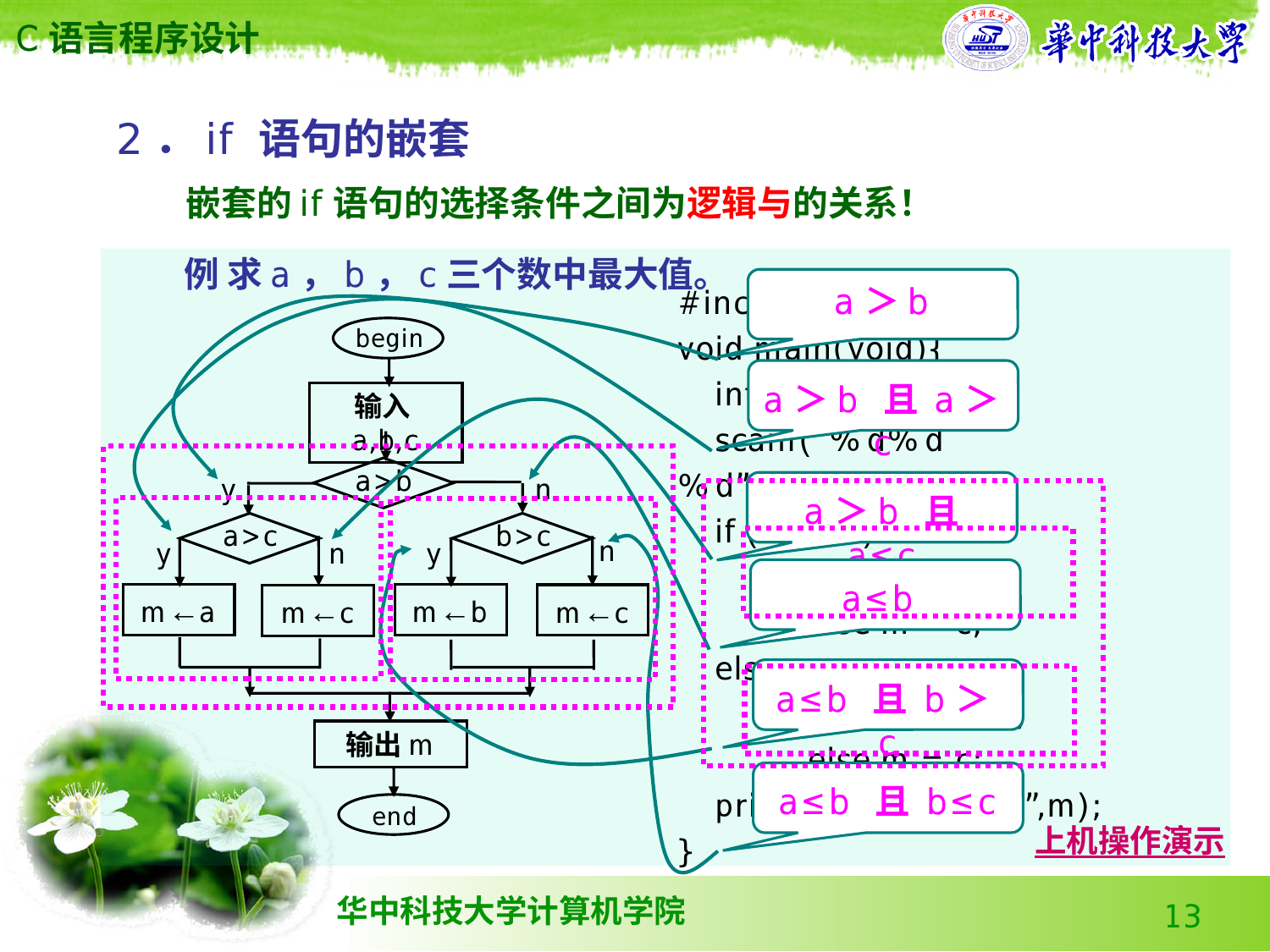

2．if 语句的嵌套
      if语句内还有if语句，称为if语句的嵌套使用。
     嵌套的if语句的选择条件之间为逻辑与的关系！
      例 求a，b，c三个数中最大值。

a＞b

a＞b 且 a＞c
#include “stdio.h”
void main(void){
    int a,b,c;
    scanf(“%d%d%d”,&a,&b,&c);
    if ( a > b )
        if ( a > c ) m = a;
              else m = c;
    else
        if ( b > c ) m = b;
              else m = c;
    printf(“max=%d\n”,m);
}
begin

输入a,b,c

a>b

a>c
b>c

m←a
m←b
m←c
m←c

输出m

end
y
n
n
y
n
y

a＞b 且 a≤c

a≤b

a≤b 且 b≤c

a≤b 且 b＞c

上机操作演示
13